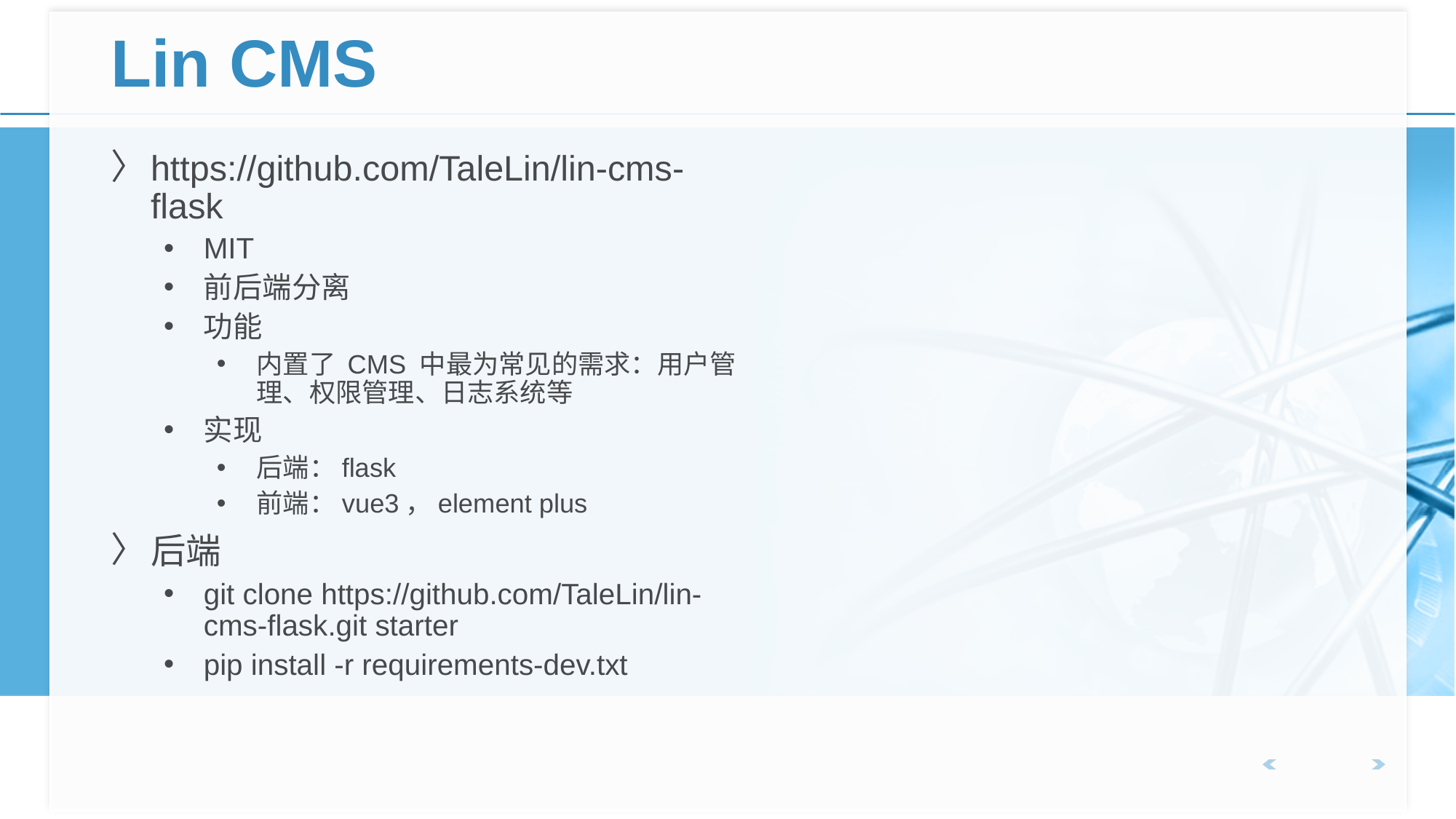

# Lin CMS
https://github.com/TaleLin/lin-cms-flask
MIT
前后端分离
功能
内置了 CMS 中最为常见的需求：用户管理、权限管理、日志系统等
实现
后端：flask
前端：vue3，element plus
后端
git clone https://github.com/TaleLin/lin-cms-flask.git starter
pip install -r requirements-dev.txt